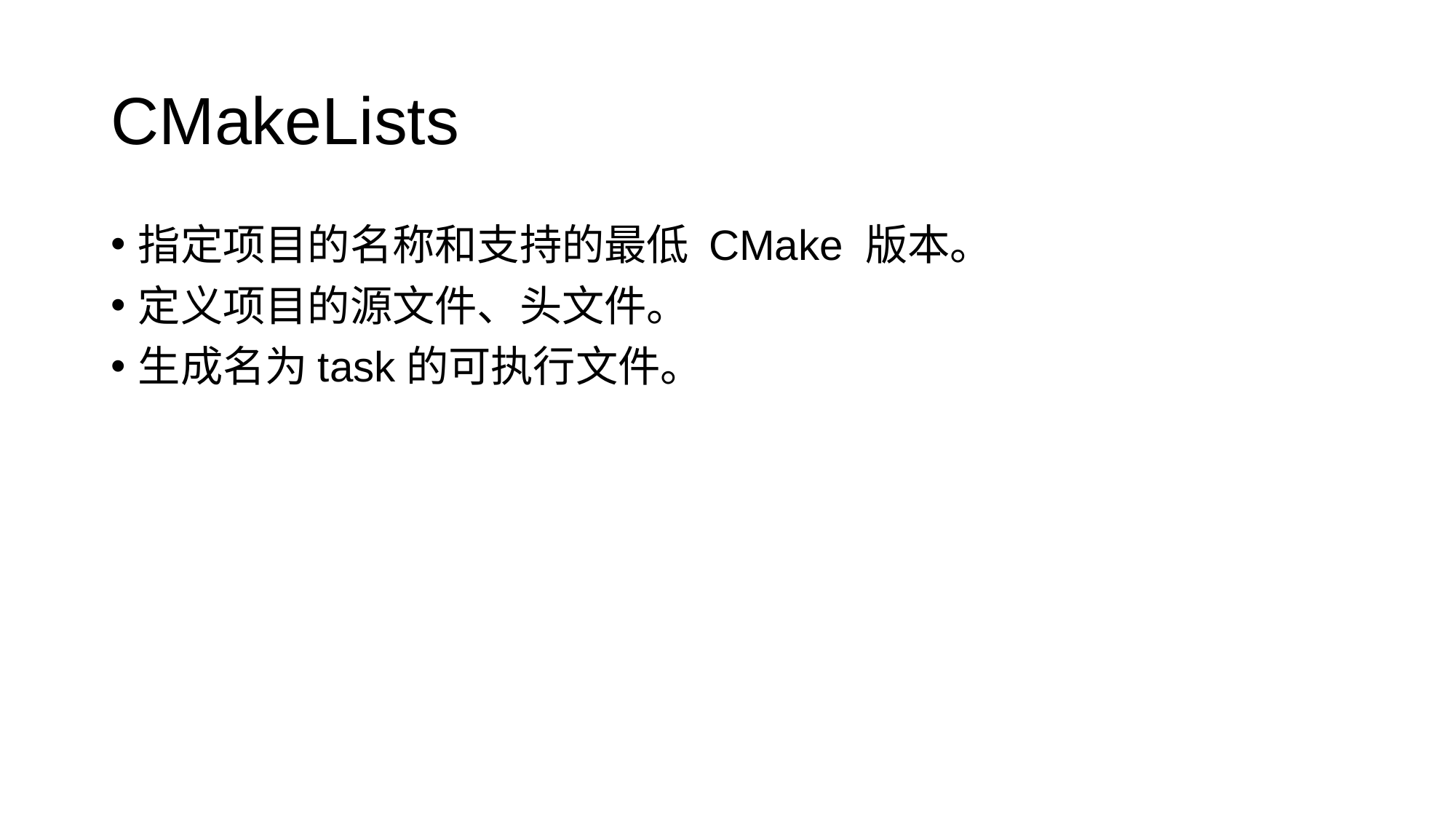

# CMakeLists
指定项目的名称和支持的最低 CMake 版本。
定义项目的源文件、头文件。
生成名为task的可执行文件。